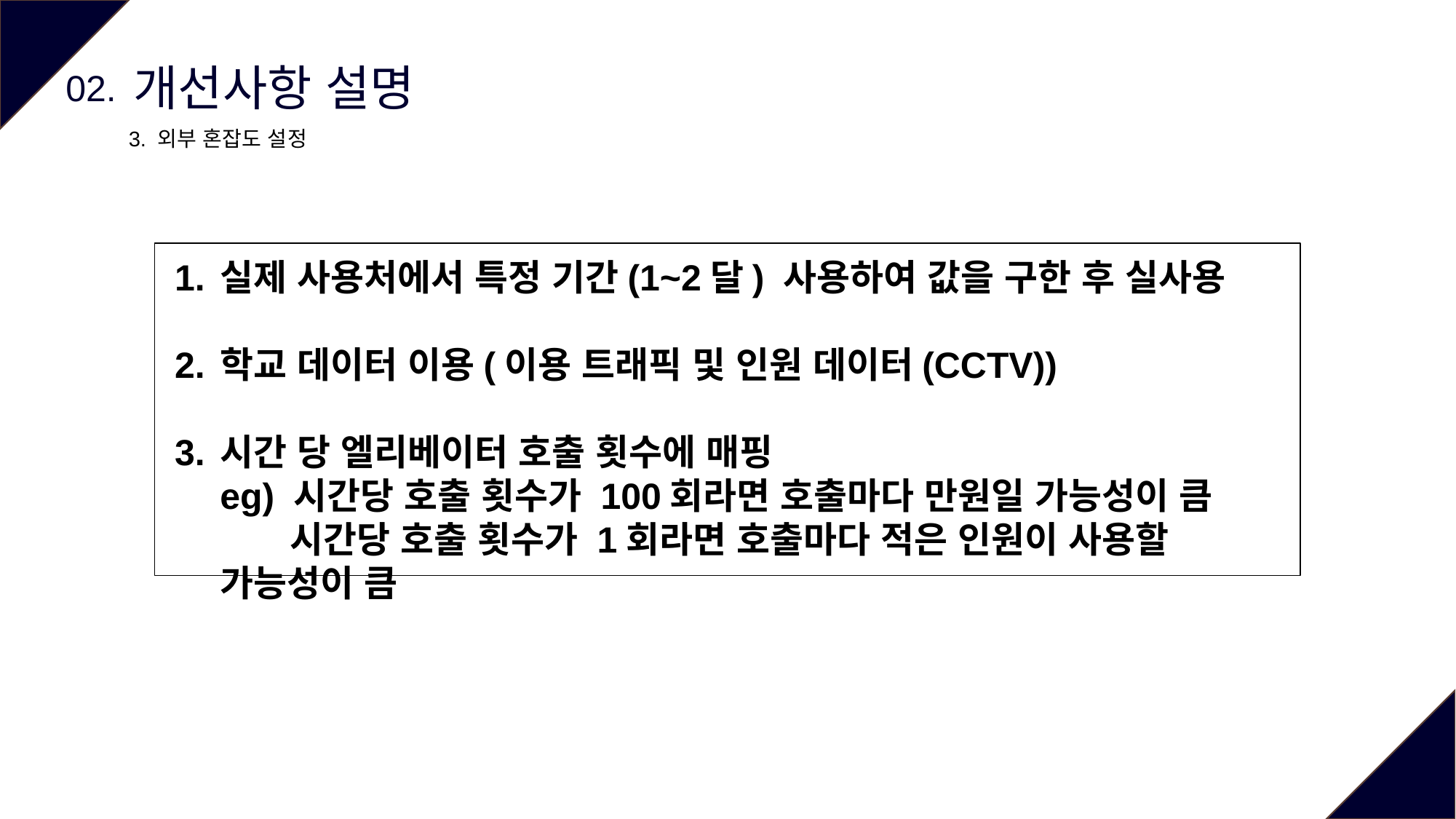

개선사항 설명
02.
3. 외부 혼잡도 설정

실제 사용처에서 특정 기간(1~2달) 사용하여 값을 구한 후 실사용

학교 데이터 이용(이용 트래픽 및 인원 데이터(CCTV))

시간 당 엘리베이터 호출 횟수에 매핑
eg) 시간당 호출 횟수가 100회라면 호출마다 만원일 가능성이 큼
      시간당 호출 횟수가 1회라면 호출마다 적은 인원이 사용할 가능성이 큼